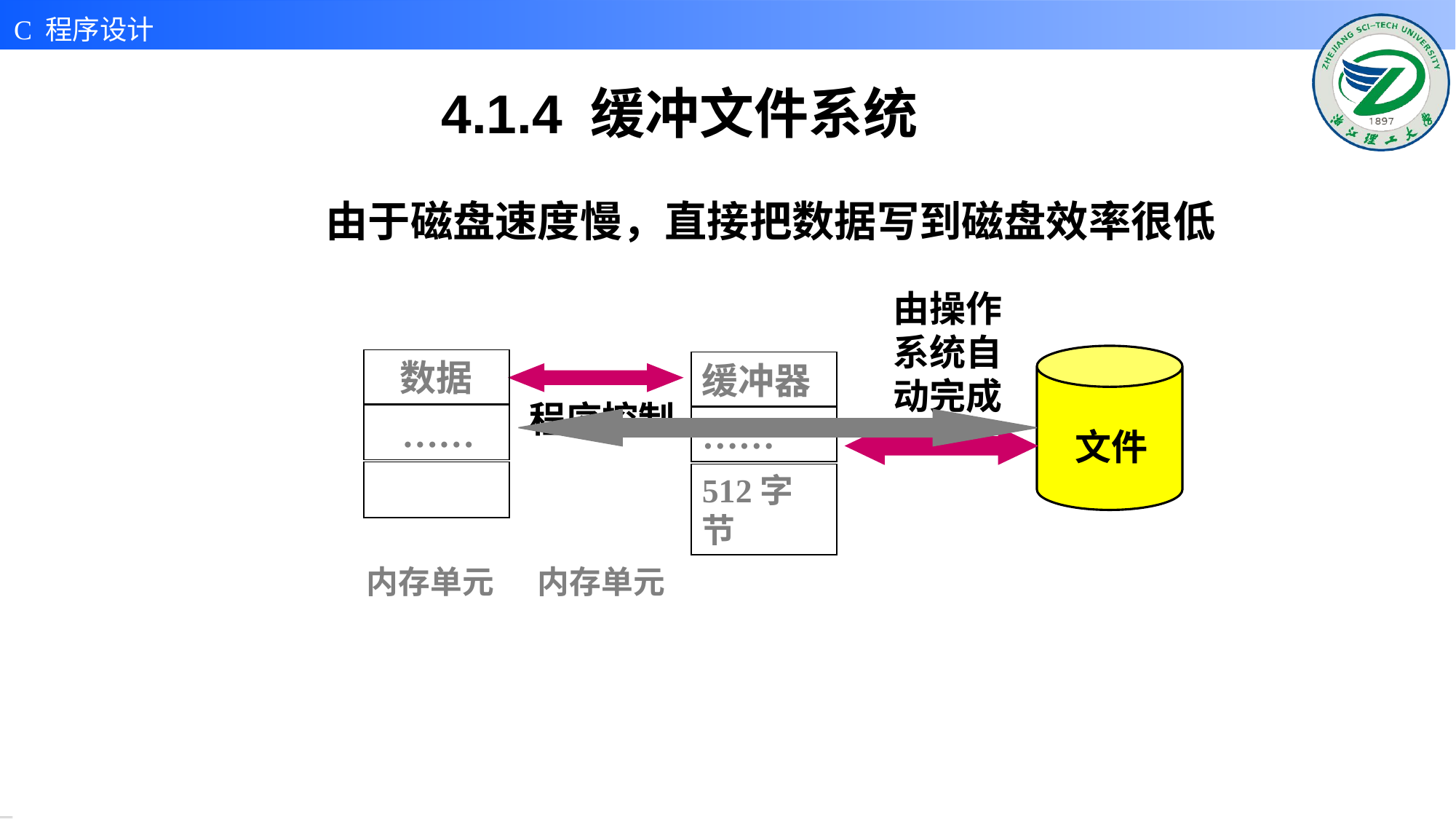

# 4.1.4 缓冲文件系统
由于磁盘速度慢，直接把数据写到磁盘效率很低
由操作系统自动完成

数据
缓冲器

程序控制
   ……
……

文件

512字节
 内存单元      内存单元